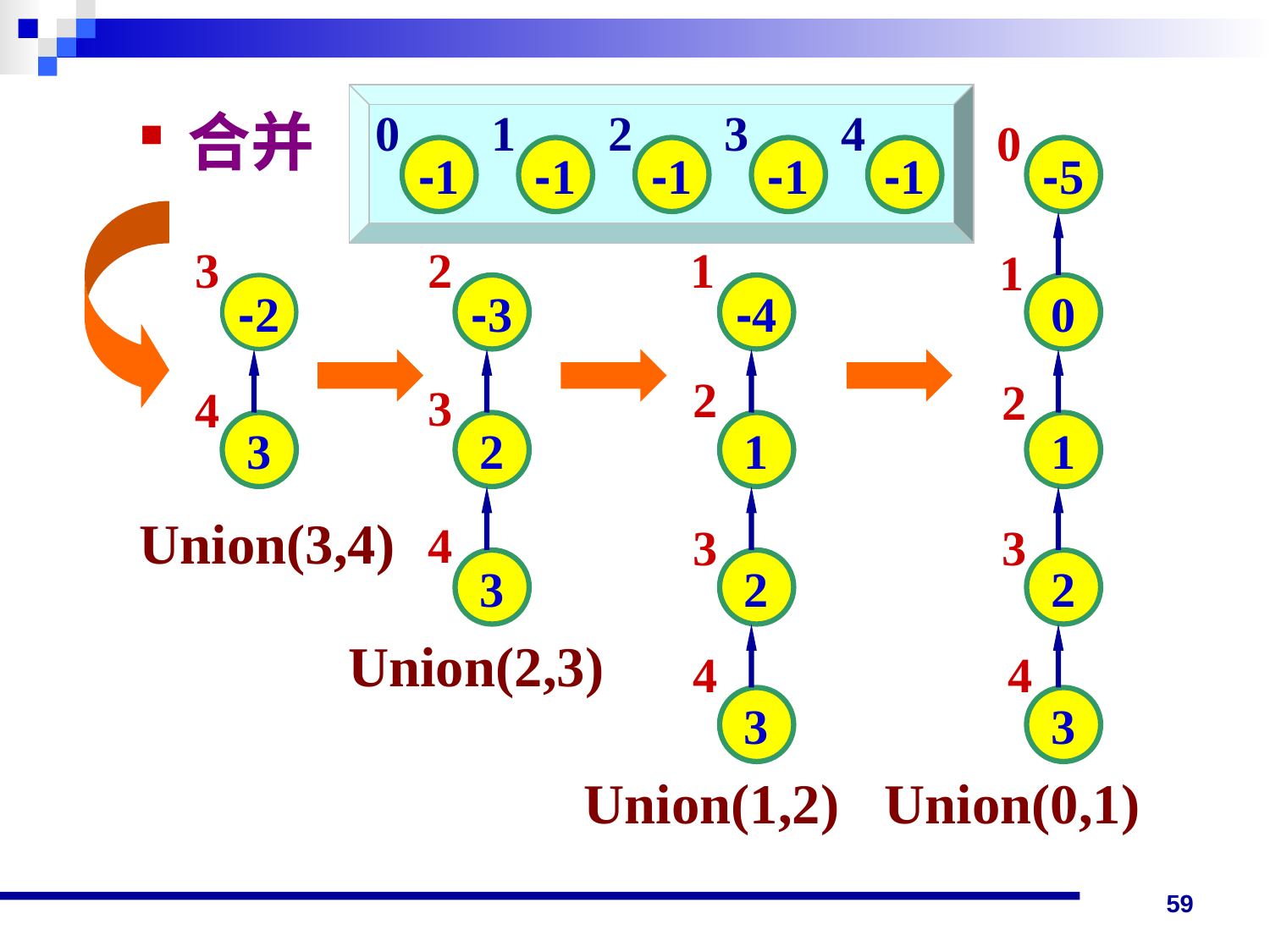

合并
0
1
2
3
4
0
-1
-1
-1
-1
-1
-5

3
2
1
1
-2
-3
-4
0

2
2
3
4
3
2
1
1

Union(3,4)
4
3
3
3
2
2
Union(2,3)

4
4
3
3
Union(1,2)
Union(0,1)
59